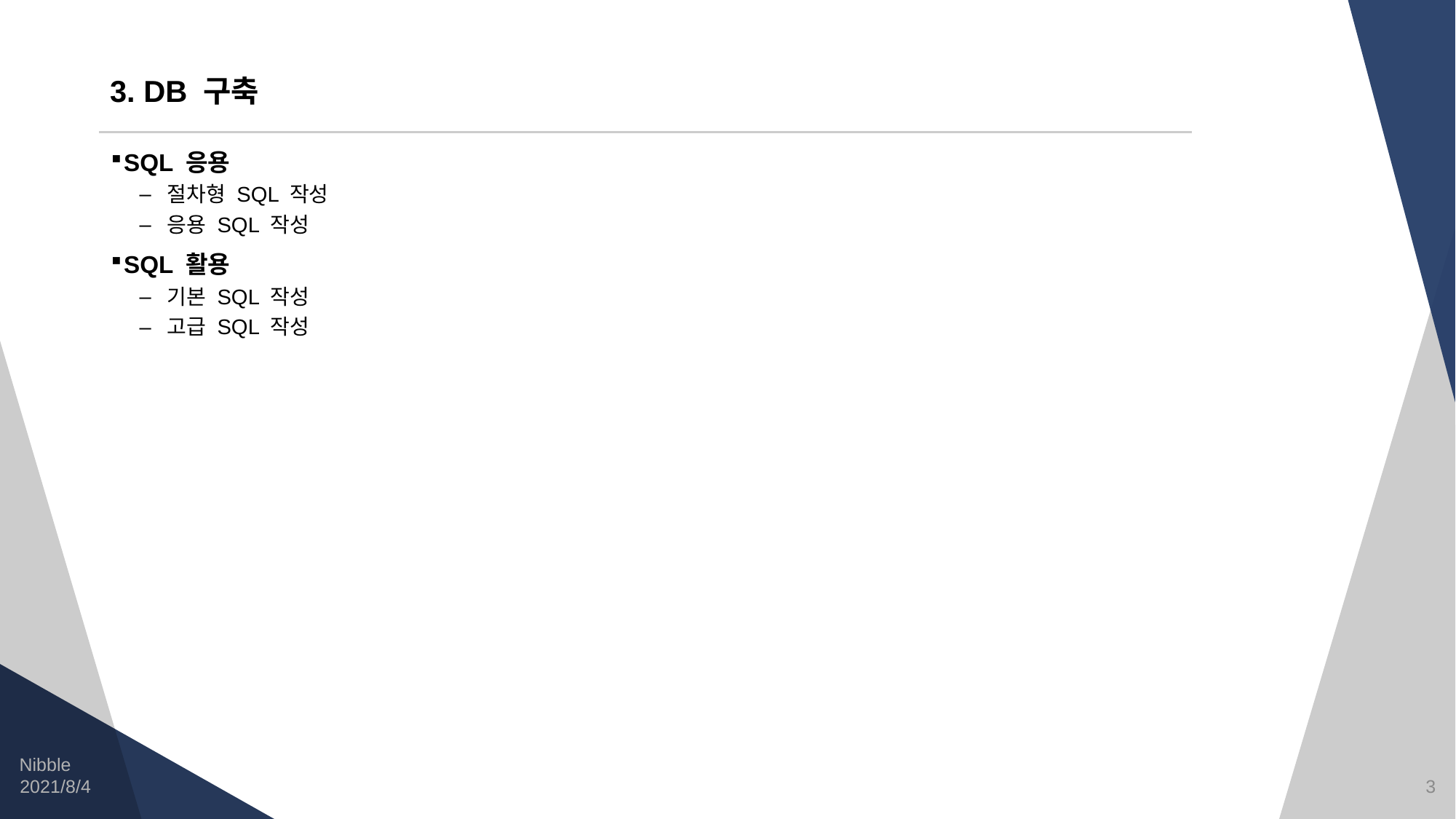

# 3. DB 구축

SQL 응용
절차형 SQL 작성
응용 SQL 작성
SQL 활용
기본 SQL 작성
고급 SQL 작성

Nibble
2021/8/4
3